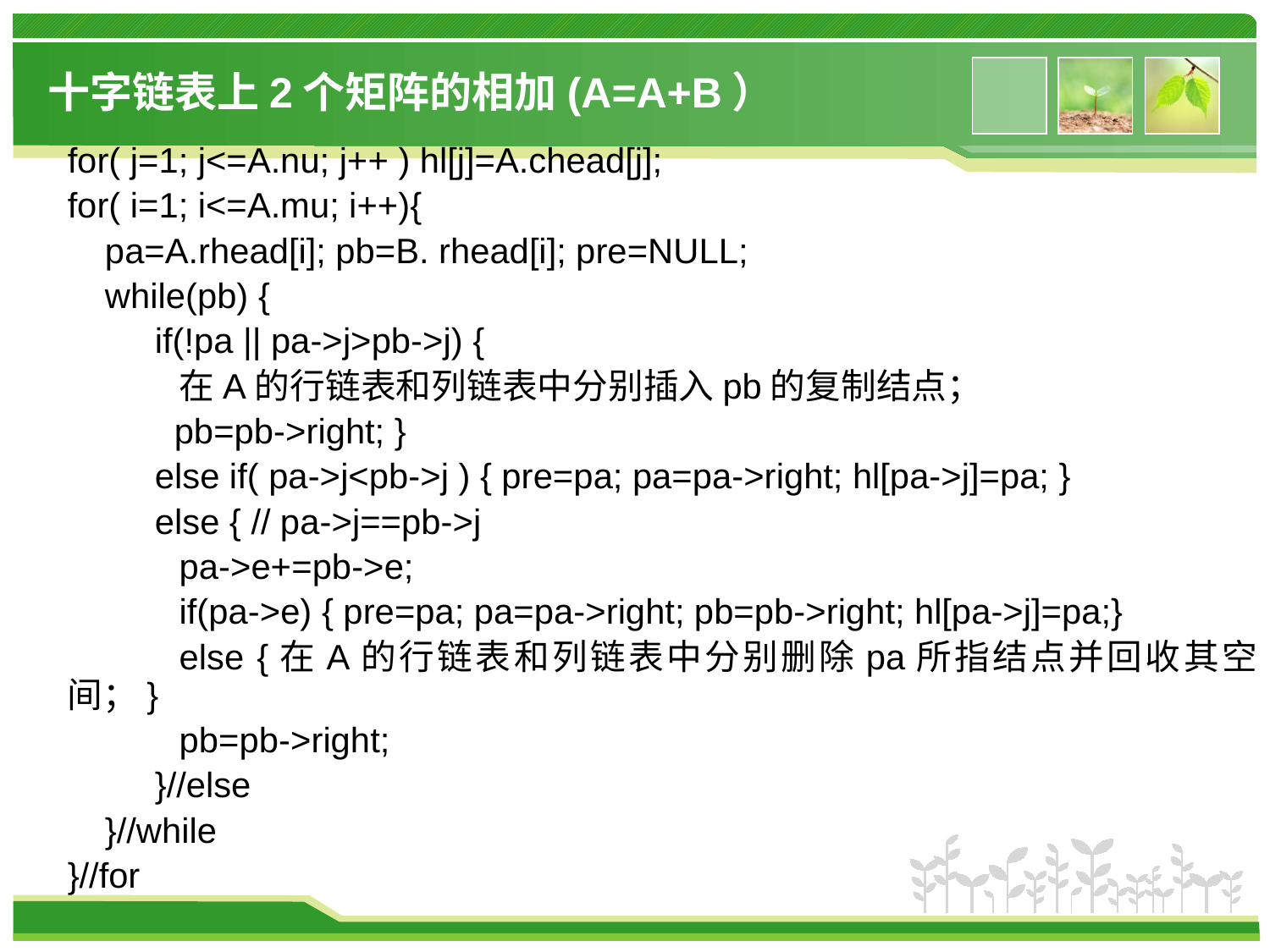

# 十字链表上2个矩阵的相加(A=A+B）
for( j=1; j<=A.nu; j++ ) hl[j]=A.chead[j];
for( i=1; i<=A.mu; i++){
pa=A.rhead[i]; pb=B. rhead[i]; pre=NULL;
while(pb) {
if(!pa || pa->j>pb->j) {
  在A的行链表和列链表中分别插入pb的复制结点；
  pb=pb->right; }
else if( pa->j<pb->j ) { pre=pa; pa=pa->right; hl[pa->j]=pa; }
else { // pa->j==pb->j
pa->e+=pb->e;
if(pa->e) { pre=pa; pa=pa->right; pb=pb->right; hl[pa->j]=pa;}
else {在A的行链表和列链表中分别删除pa所指结点并回收其空间；}
pb=pb->right;
}//else
}//while
}//for